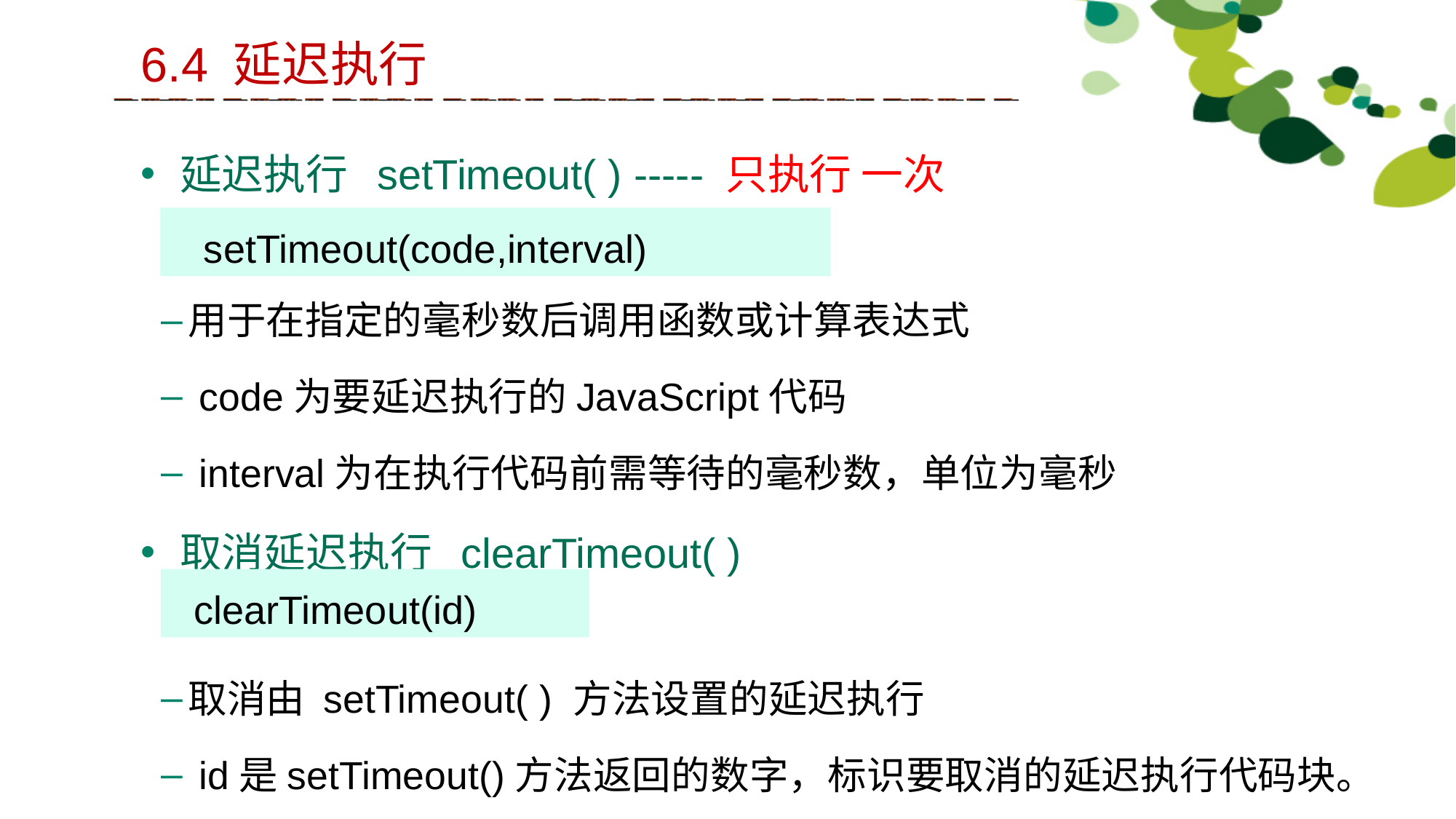

6.4 延迟执行
 延迟执行  setTimeout( ) ----- 只执行 一次

用于在指定的毫秒数后调用函数或计算表达式
 code为要延迟执行的JavaScript代码
 interval为在执行代码前需等待的毫秒数，单位为毫秒
 取消延迟执行  clearTimeout( )

取消由 setTimeout( ) 方法设置的延迟执行
 id是setTimeout()方法返回的数字，标识要取消的延迟执行代码块。

   setTimeout(code,interval)
  clearTimeout(id)